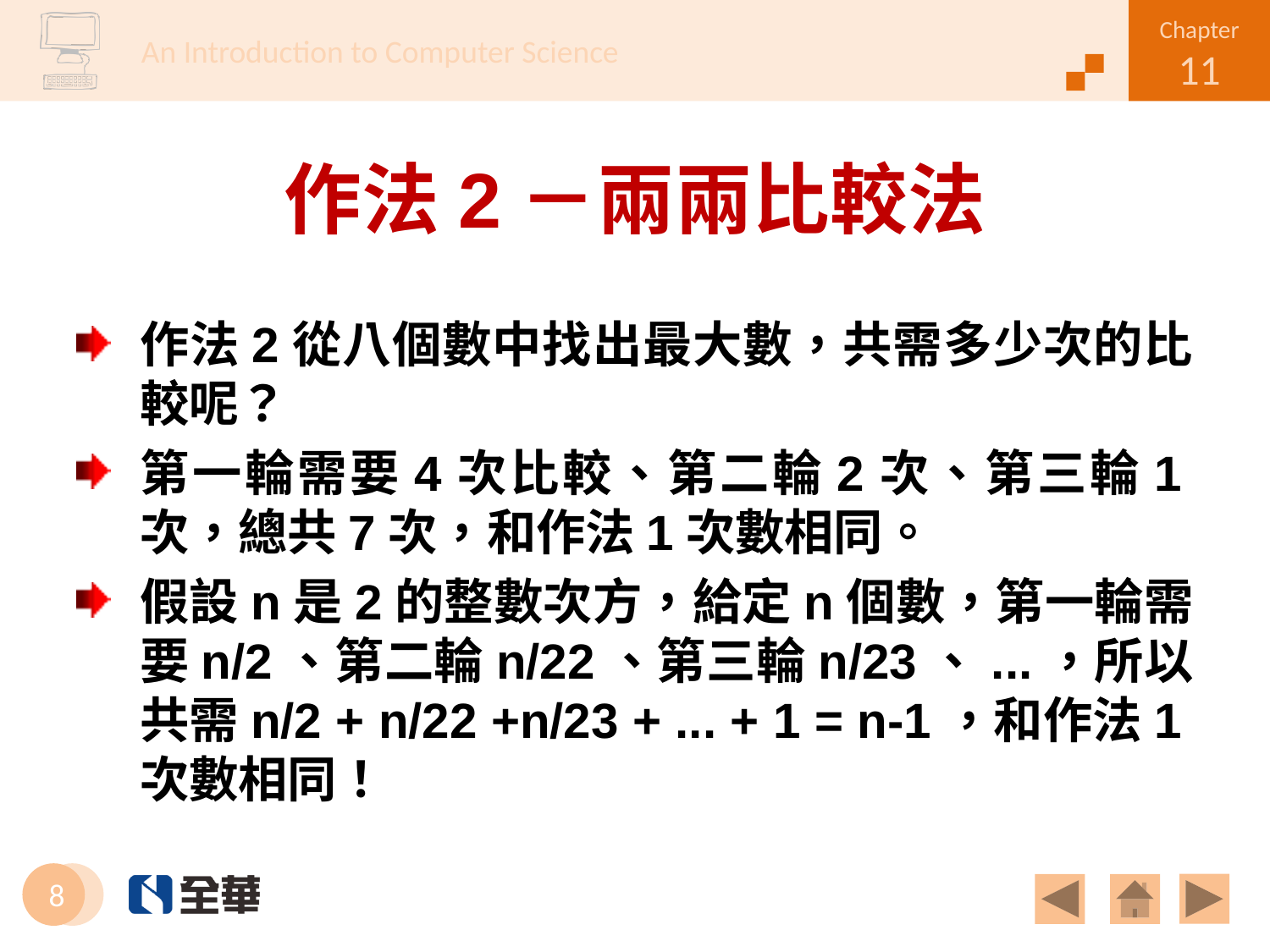

# 作法2－兩兩比較法
作法2從八個數中找出最大數，共需多少次的比較呢？
第一輪需要4次比較、第二輪2次、第三輪1次，總共7次，和作法1次數相同。
假設n是2的整數次方，給定n個數，第一輪需要n/2、第二輪n/22、第三輪n/23、...，所以共需n/2 + n/22 +n/23 + ... + 1 = n-1，和作法1次數相同！